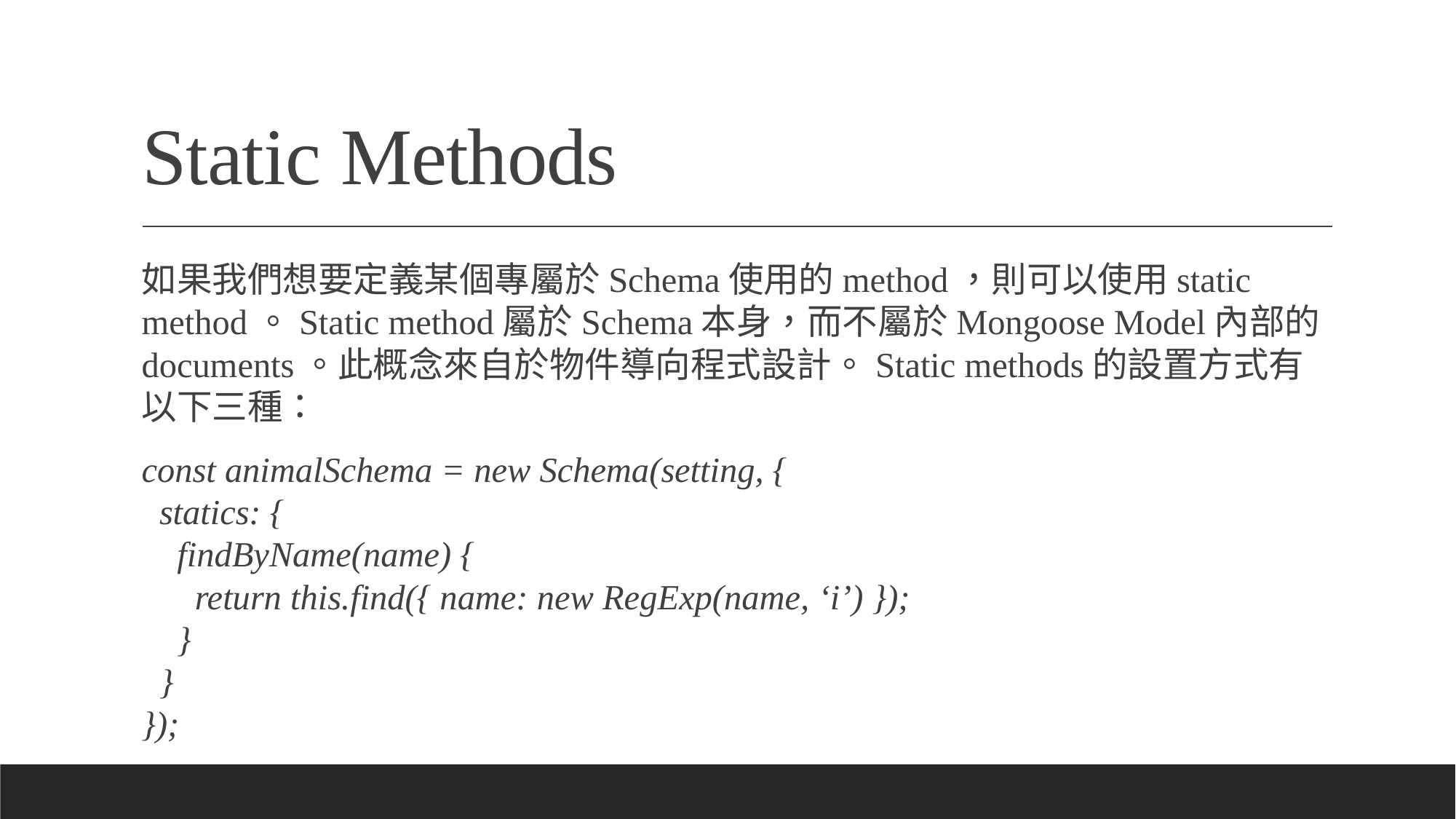

# Static Methods
如果我們想要定義某個專屬於Schema使用的method，則可以使用static method。Static method屬於Schema本身，而不屬於Mongoose Model內部的documents。此概念來自於物件導向程式設計。Static methods的設置方式有以下三種：
const animalSchema = new Schema(setting, {
  statics: {
    findByName(name) {
      return this.find({ name: new RegExp(name, ‘i’) });
    }
  }
});